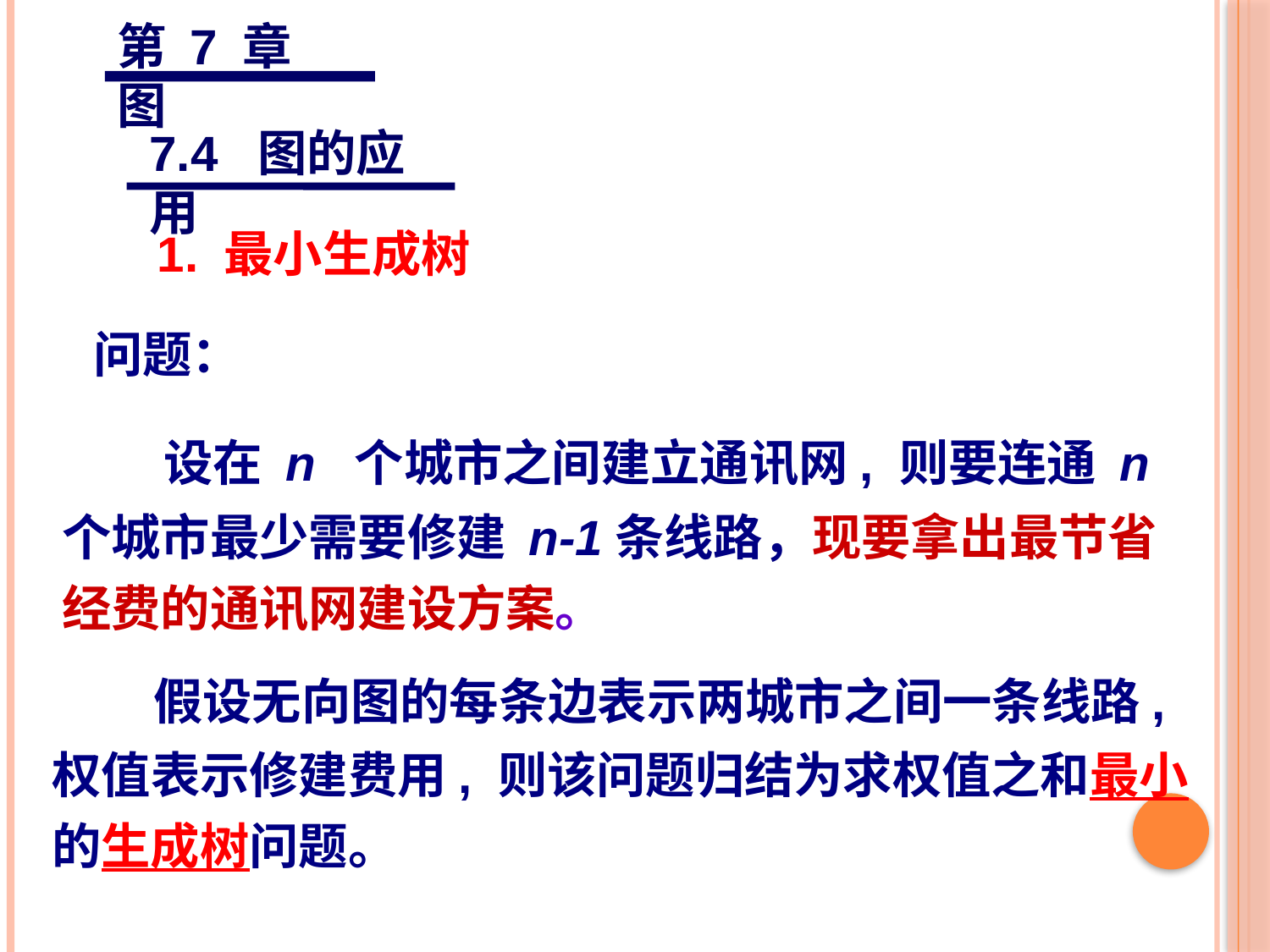

第 7 章  图

7.4  图的应用

1. 最小生成树
问题：
      设在 n  个城市之间建立通讯网, 则要连通 n 个城市最少需要修建 n-1条线路，现要拿出最节省经费的通讯网建设方案。
      假设无向图的每条边表示两城市之间一条线路, 权值表示修建费用, 则该问题归结为求权值之和最小的生成树问题。